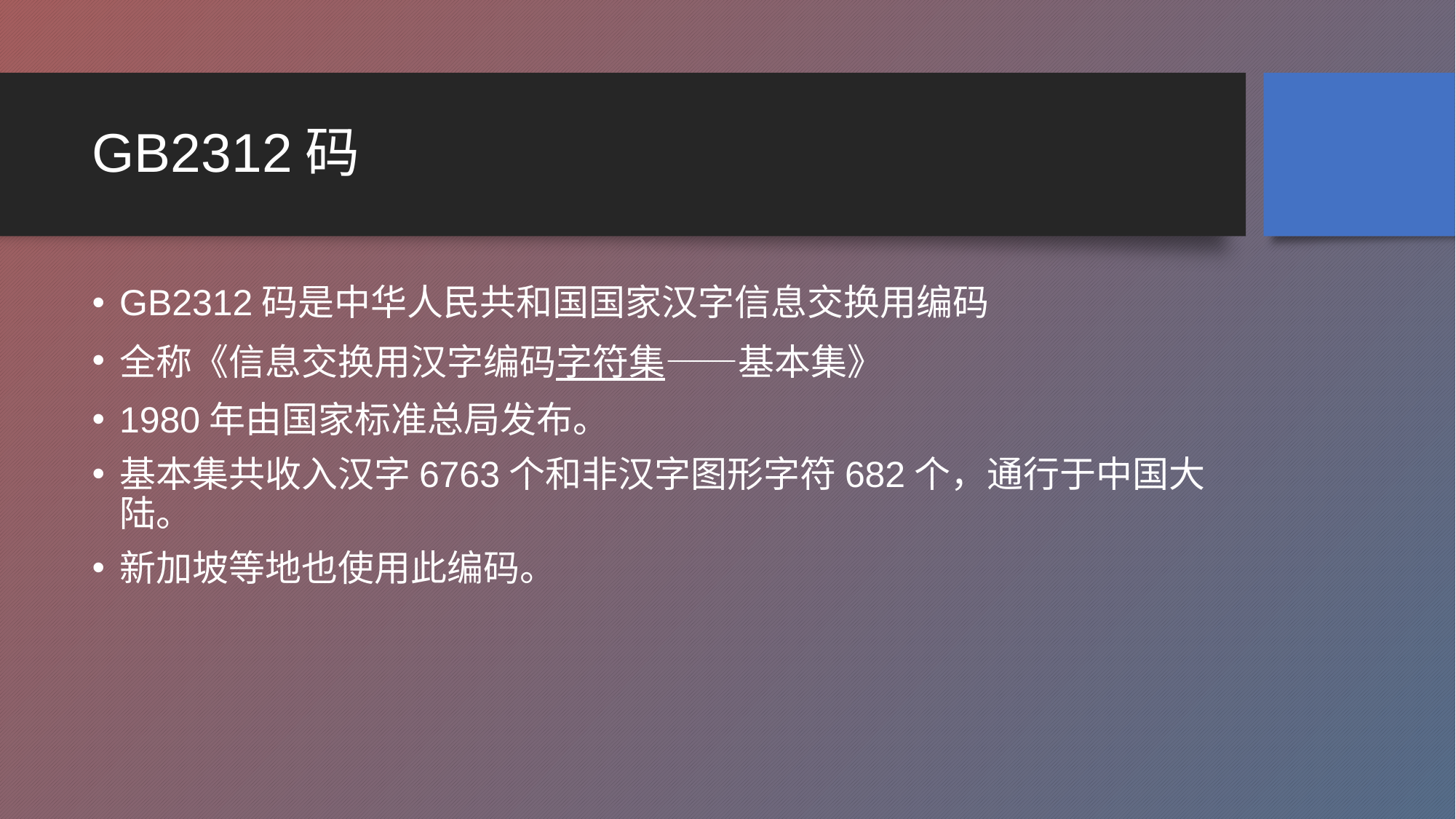

# GB2312码
GB2312码是中华人民共和国国家汉字信息交换用编码
全称《信息交换用汉字编码字符集——基本集》
1980年由国家标准总局发布。
基本集共收入汉字6763个和非汉字图形字符682个，通行于中国大陆。
新加坡等地也使用此编码。